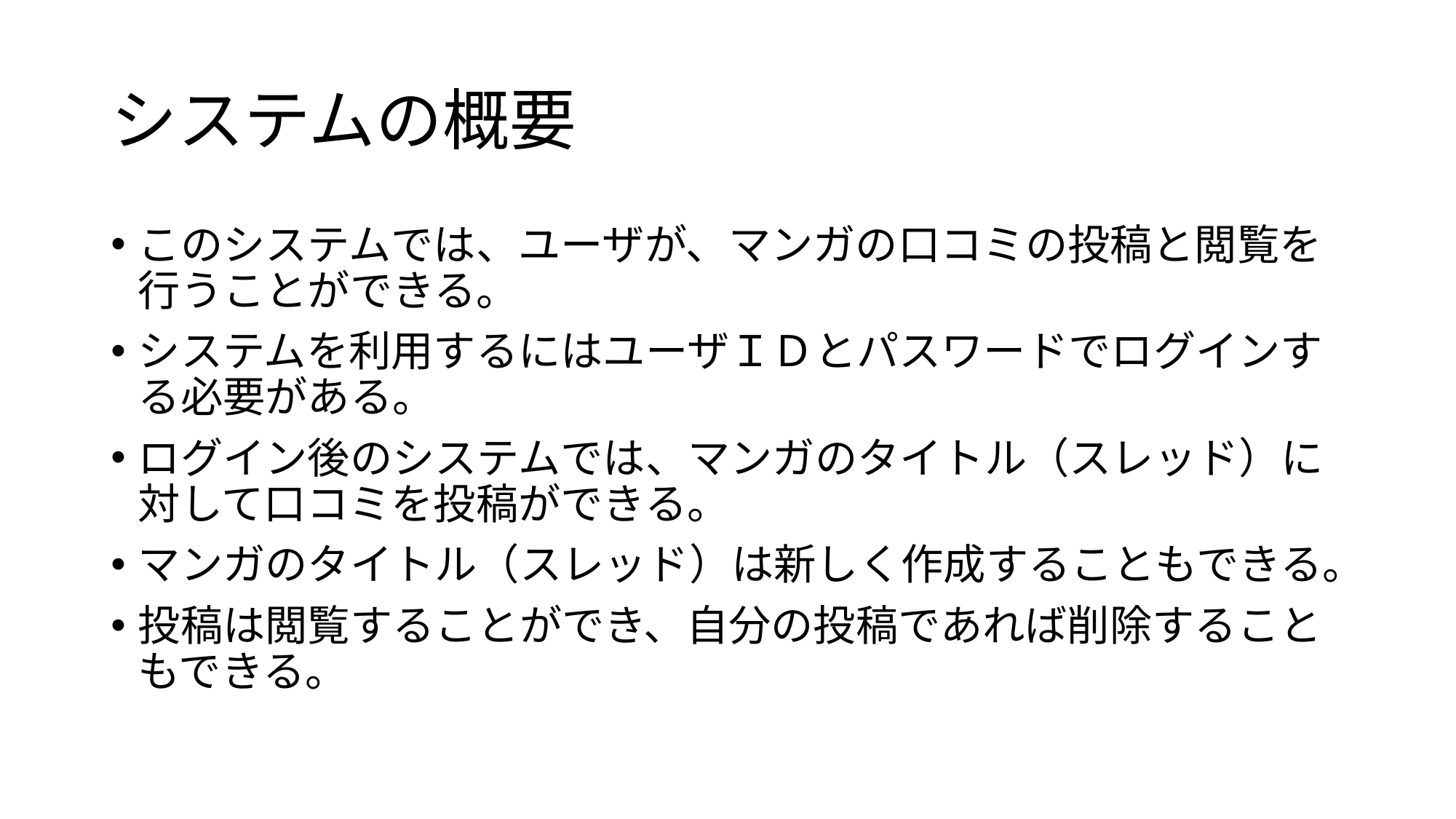

# システムの概要
このシステムでは、ユーザが、マンガの口コミの投稿と閲覧を行うことができる。
システムを利用するにはユーザＩＤとパスワードでログインする必要がある。
ログイン後のシステムでは、マンガのタイトル（スレッド）に対して口コミを投稿ができる。
マンガのタイトル（スレッド）は新しく作成することもできる。
投稿は閲覧することができ、自分の投稿であれば削除することもできる。